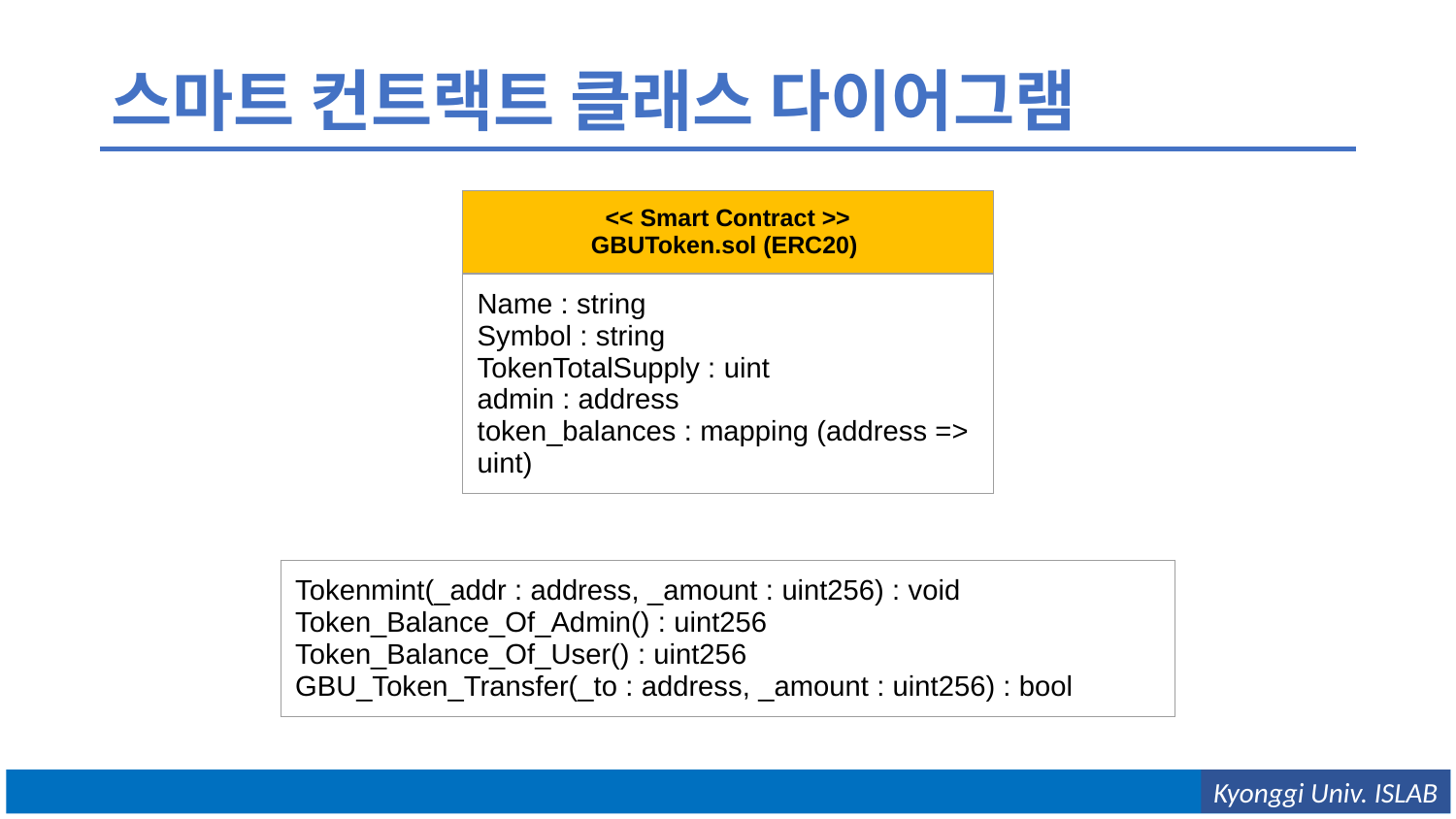

# 스마트 컨트랙트 클래스 다이어그램
| << Smart Contract >> GBUToken.sol (ERC20) |
| --- |
| Name : string Symbol : string TokenTotalSupply : uint admin : address token\_balances : mapping (address => uint) |
| Tokenmint(\_addr : address, \_amount : uint256) : void Token\_Balance\_Of\_Admin() : uint256 Token\_Balance\_Of\_User() : uint256 GBU\_Token\_Transfer(\_to : address, \_amount : uint256) : bool |
| --- |